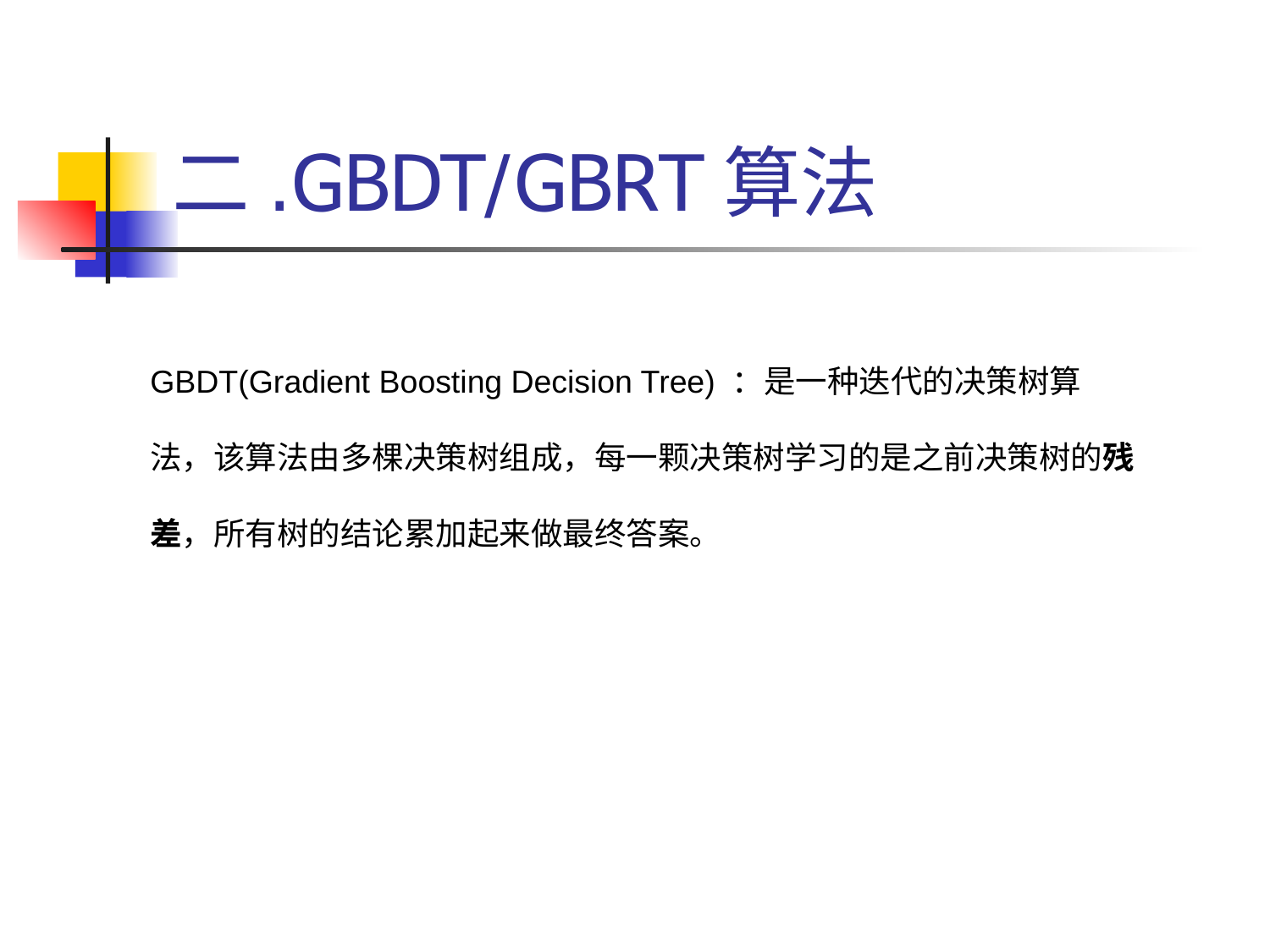

# 二.GBDT/GBRT算法
GBDT(Gradient Boosting Decision Tree) ：是一种迭代的决策树算法，该算法由多棵决策树组成，每一颗决策树学习的是之前决策树的残差，所有树的结论累加起来做最终答案。